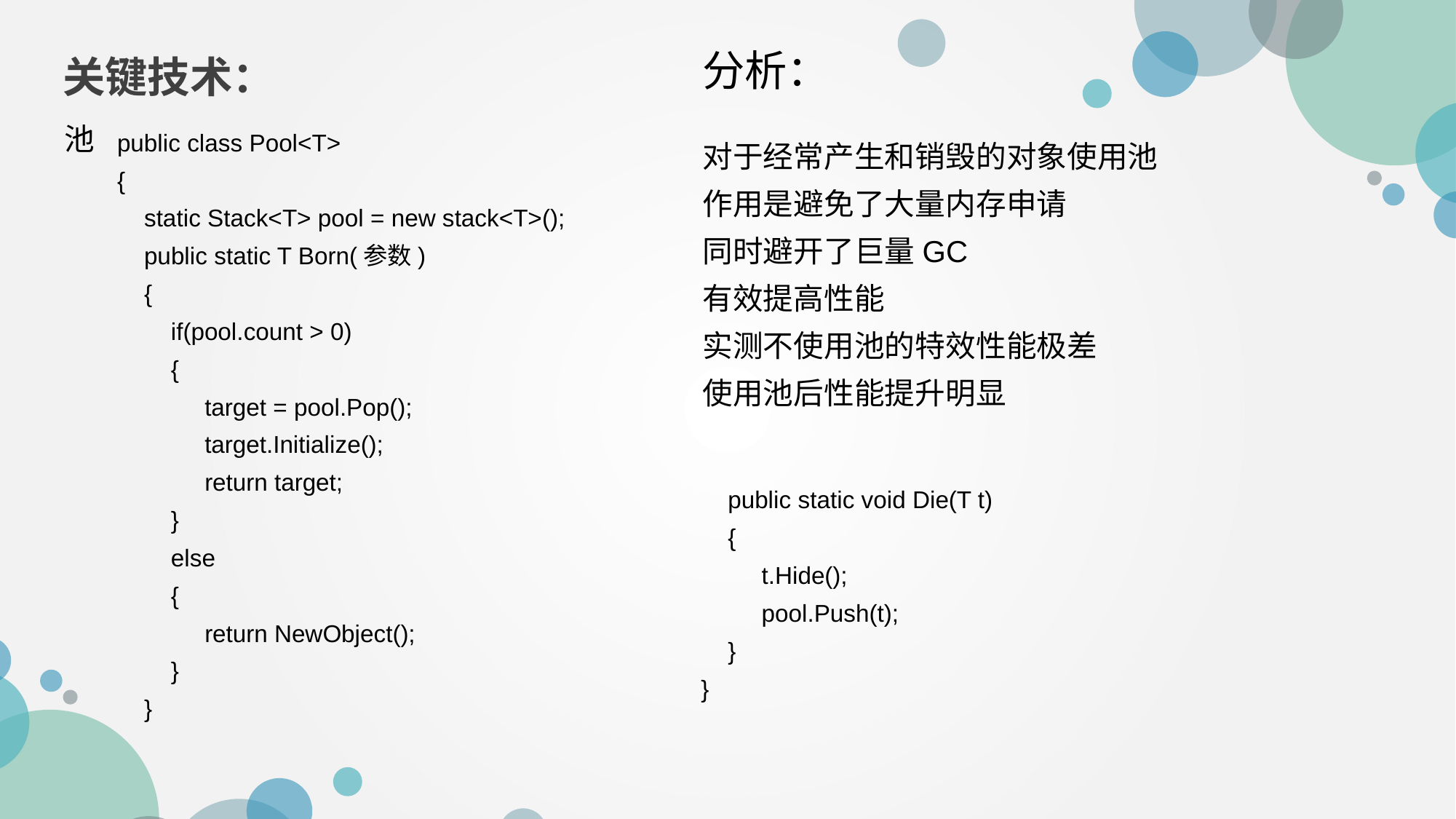

关键技术：

分析：
池
public class Pool<T>
{
    static Stack<T> pool = new stack<T>();
    public static T Born(参数)
    {
        if(pool.count > 0)
        {
             target = pool.Pop();
             target.Initialize();
             return target;
        }
        else
        {
             return NewObject();
        }
    }

对于经常产生和销毁的对象使用池
作用是避免了大量内存申请
同时避开了巨量GC
有效提高性能
实测不使用池的特效性能极差
使用池后性能提升明显
    public static void Die(T t)
    {
         t.Hide();
         pool.Push(t);
    }
}